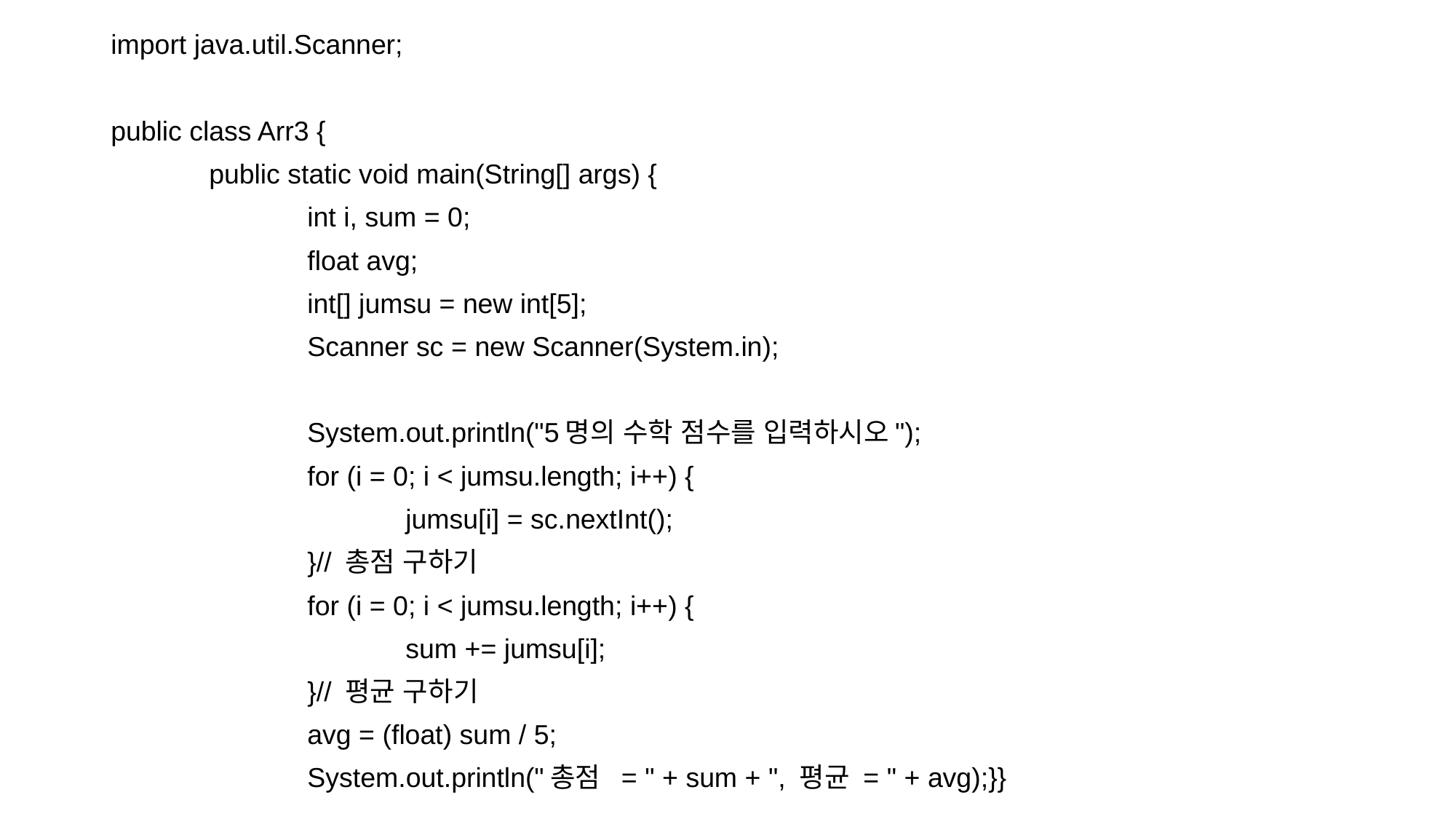

#
import java.util.Scanner;

public class Arr3 {
	public static void main(String[] args) {
		int i, sum = 0;
		float avg;
		int[] jumsu = new int[5];
		Scanner sc = new Scanner(System.in);

		System.out.println("5명의 수학 점수를 입력하시오");
		for (i = 0; i < jumsu.length; i++) {
			jumsu[i] = sc.nextInt();
		}// 총점 구하기
		for (i = 0; i < jumsu.length; i++) {
			sum += jumsu[i];
		}// 평균 구하기
		avg = (float) sum / 5;
		System.out.println("총점  = " + sum + ", 평균 = " + avg);}}